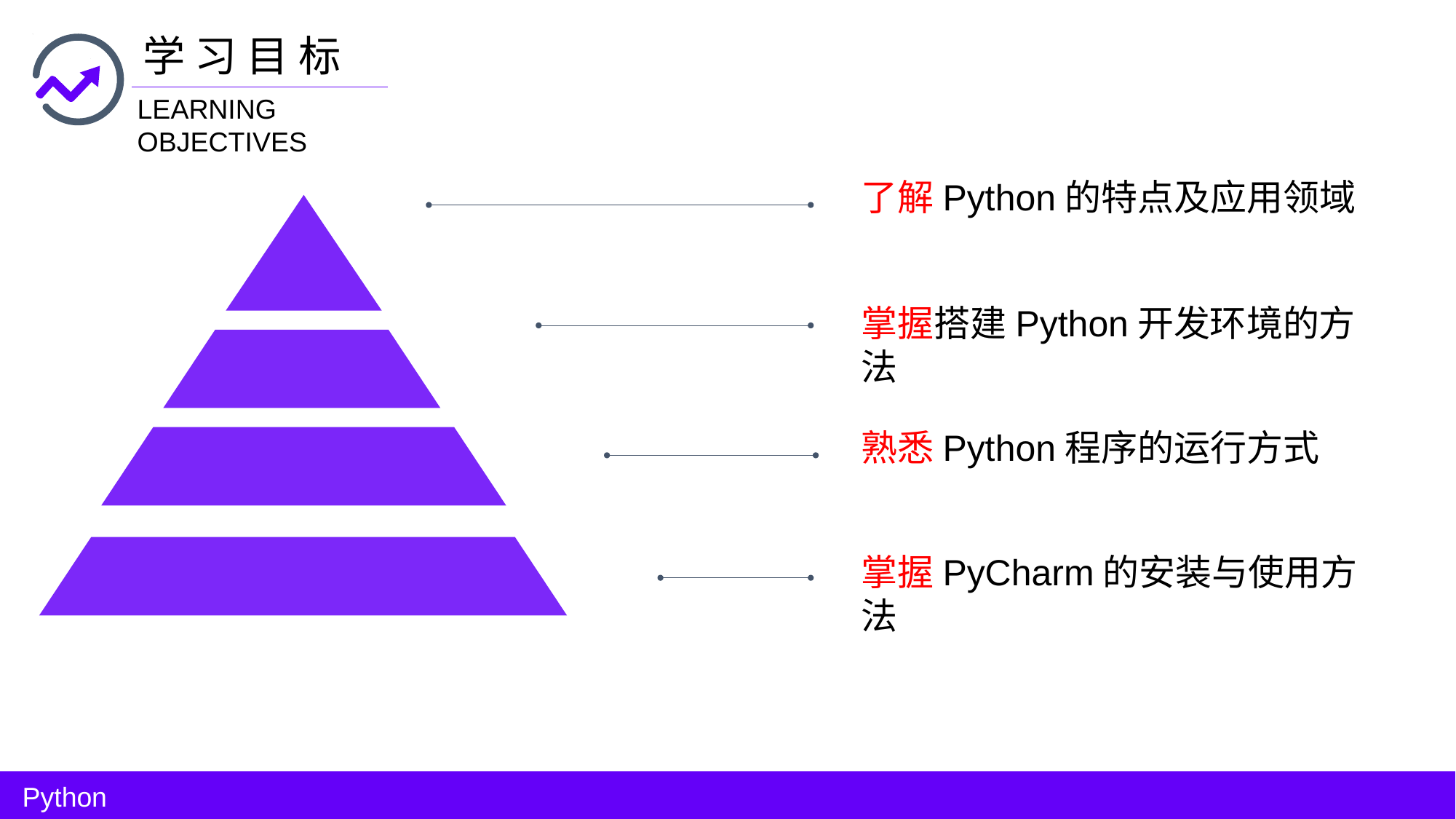

了解Python的特点及应用领域
掌握搭建Python开发环境的方法
熟悉Python程序的运行方式
掌握PyCharm的安装与使用方法